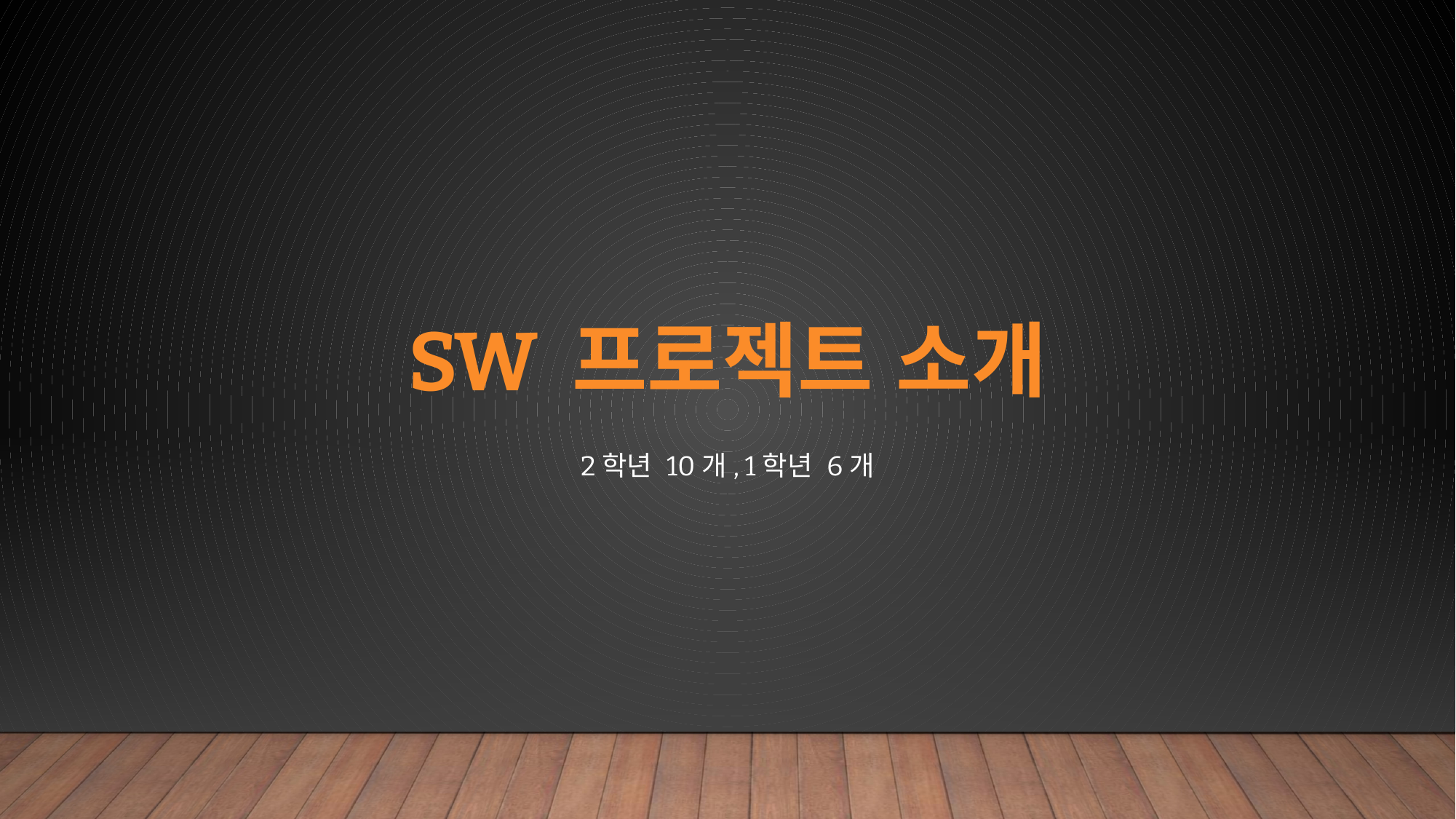

# SW 프로젝트 소개
2학년 10개, 1학년 6개